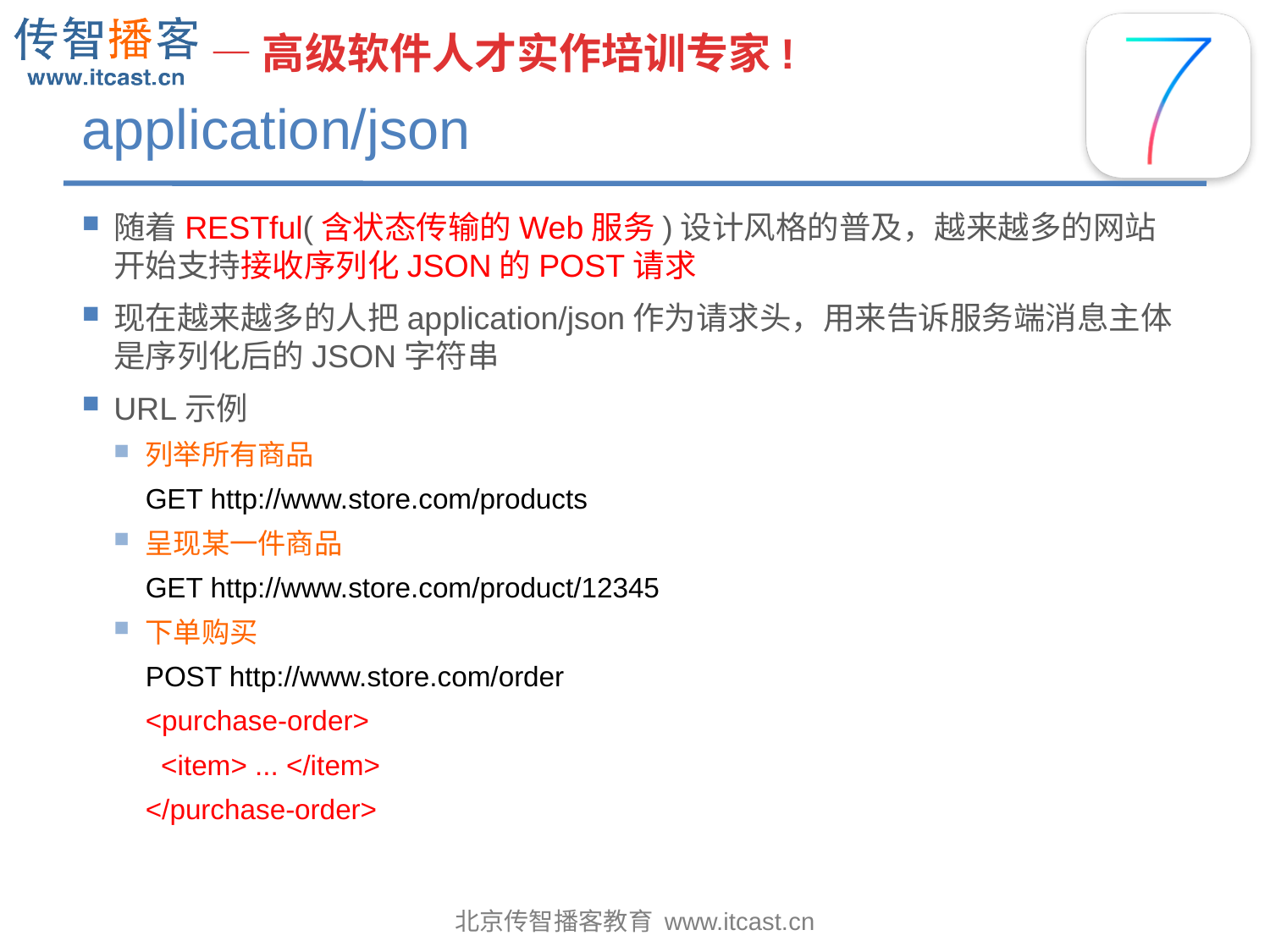

# application/json
随着RESTful(含状态传输的Web服务)设计风格的普及，越来越多的网站开始支持接收序列化JSON的POST请求
现在越来越多的人把application/json作为请求头，用来告诉服务端消息主体是序列化后的JSON字符串
URL示例
列举所有商品
GET http://www.store.com/products
呈现某一件商品
GET http://www.store.com/product/12345
下单购买
POST http://www.store.com/order
<purchase-order>
  <item> ... </item>
</purchase-order>